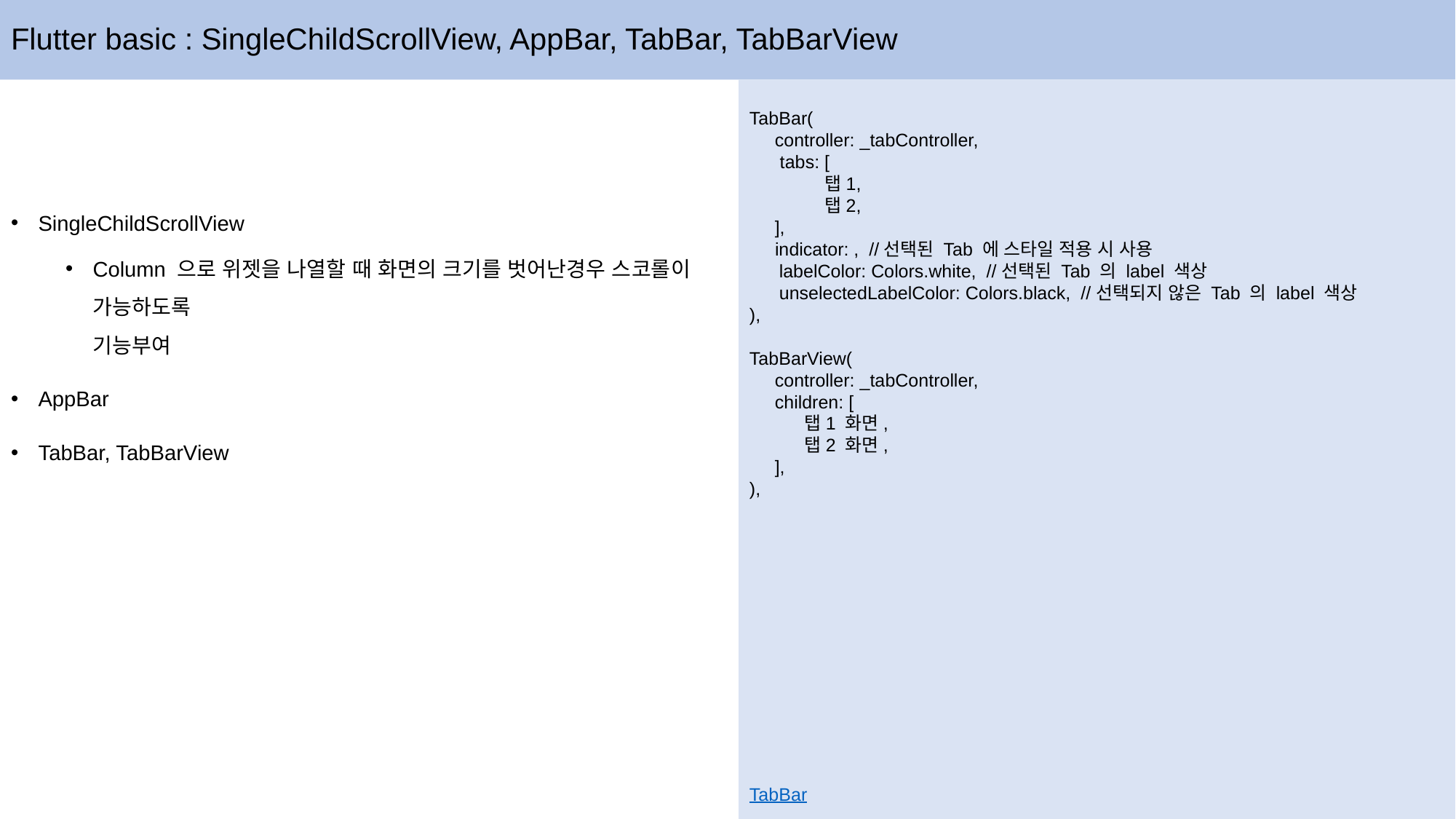

# Flutter basic : SingleChildScrollView, AppBar, TabBar, TabBarView

TabBar(
     controller: _tabController,
      tabs: [
              탭1,
              탭2,          
     ],
     indicator: ,  //선택된 Tab 에 스타일 적용 시 사용
     labelColor: Colors.white,  //선택된 Tab 의 label 색상
     unselectedLabelColor: Colors.black,  //선택되지 않은 Tab 의 label 색상
),

TabBarView(
     controller: _tabController,
     children: [
          탭1 화면,
          탭2 화면,          
     ],
),

TabBar
SingleChildScrollView
Column 으로 위젯을 나열할 때 화면의 크기를 벗어난경우 스코롤이 가능하도록
기능부여
AppBar
TabBar, TabBarView